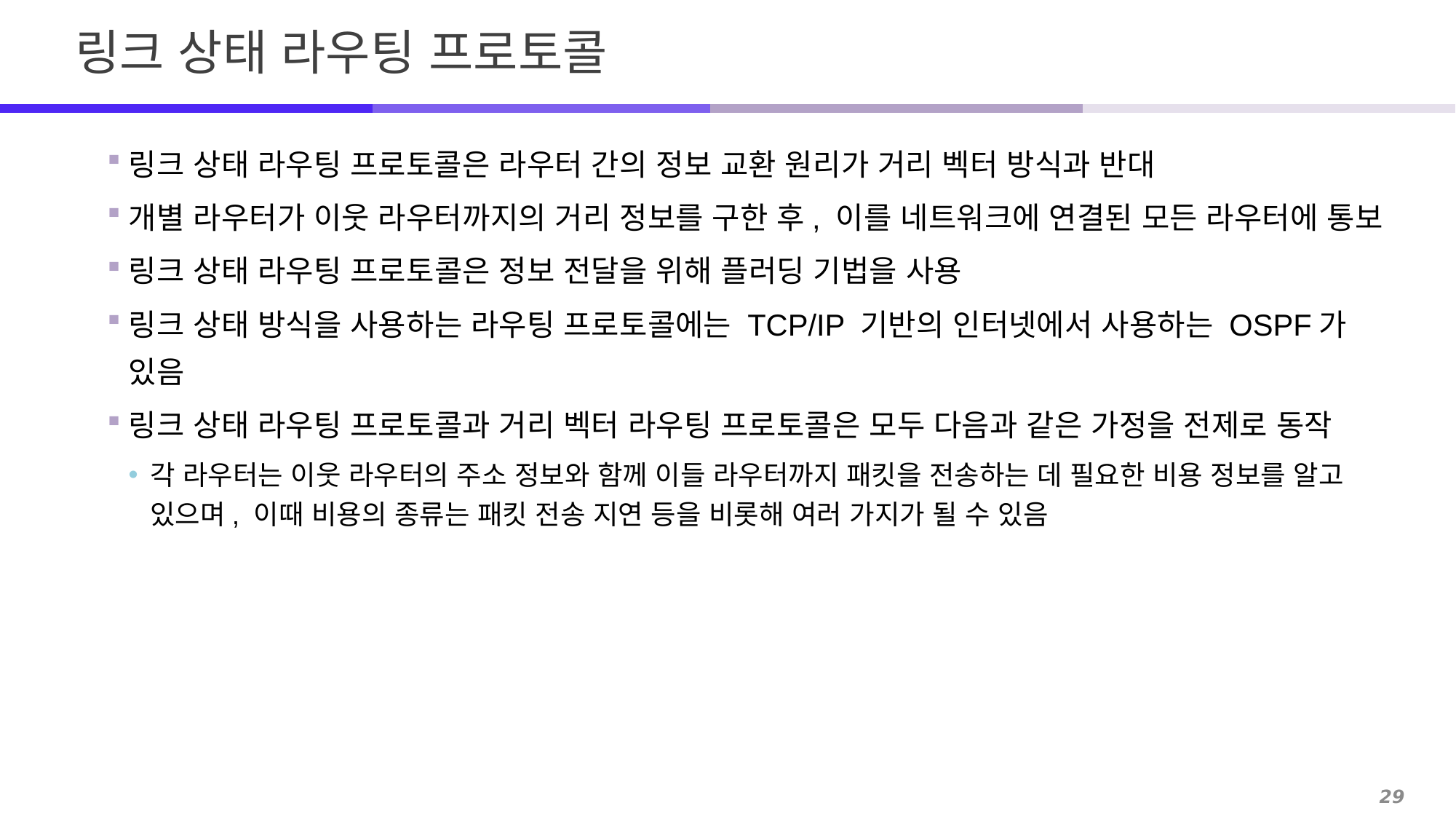

# 링크 상태 라우팅 프로토콜
링크 상태 라우팅 프로토콜은 라우터 간의 정보 교환 원리가 거리 벡터 방식과 반대
개별 라우터가 이웃 라우터까지의 거리 정보를 구한 후, 이를 네트워크에 연결된 모든 라우터에 통보
링크 상태 라우팅 프로토콜은 정보 전달을 위해 플러딩 기법을 사용
링크 상태 방식을 사용하는 라우팅 프로토콜에는 TCP/IP 기반의 인터넷에서 사용하는 OSPF가 있음
링크 상태 라우팅 프로토콜과 거리 벡터 라우팅 프로토콜은 모두 다음과 같은 가정을 전제로 동작
각 라우터는 이웃 라우터의 주소 정보와 함께 이들 라우터까지 패킷을 전송하는 데 필요한 비용 정보를 알고 있으며, 이때 비용의 종류는 패킷 전송 지연 등을 비롯해 여러 가지가 될 수 있음